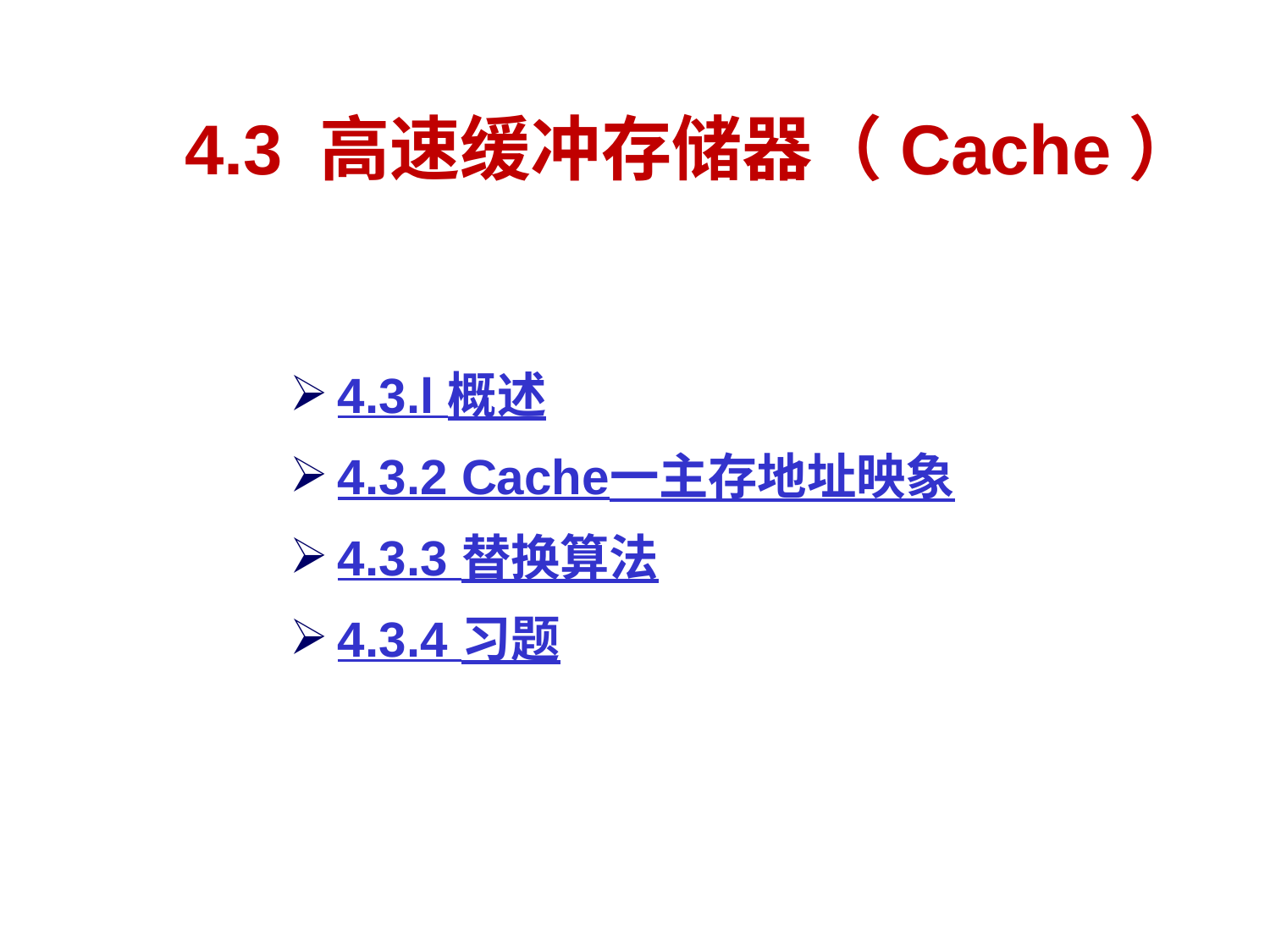

# 4.3 高速缓冲存储器（Cache）
4.3.l 概述
4.3.2 Cache一主存地址映象
4.3.3 替换算法
4.3.4 习题